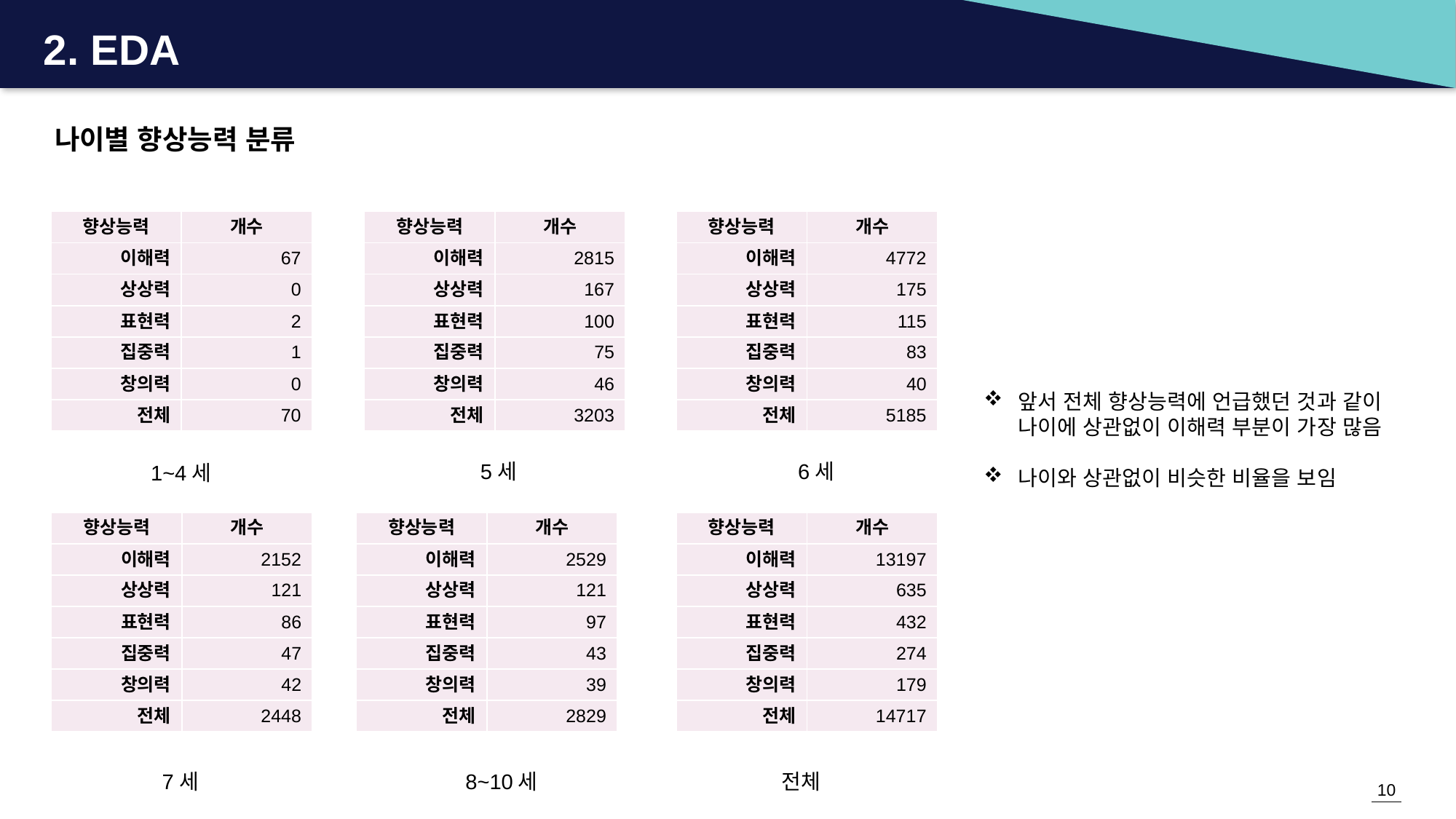

# 2. EDA
나이별 향상능력 분류
| 향상능력 | 개수 |
| --- | --- |
| 이해력 | 67 |
| 상상력 | 0 |
| 표현력 | 2 |
| 집중력 | 1 |
| 창의력 | 0 |
| 전체 | 70 |
| 향상능력 | 개수 |
| --- | --- |
| 이해력 | 2815 |
| 상상력 | 167 |
| 표현력 | 100 |
| 집중력 | 75 |
| 창의력 | 46 |
| 전체 | 3203 |
| 향상능력 | 개수 |
| --- | --- |
| 이해력 | 4772 |
| 상상력 | 175 |
| 표현력 | 115 |
| 집중력 | 83 |
| 창의력 | 40 |
| 전체 | 5185 |
앞서 전체 향상능력에 언급했던 것과 같이 나이에 상관없이 이해력 부분이 가장 많음

나이와 상관없이 비슷한 비율을 보임
5세
6세
1~4세
| 향상능력 | 개수 |
| --- | --- |
| 이해력 | 2152 |
| 상상력 | 121 |
| 표현력 | 86 |
| 집중력 | 47 |
| 창의력 | 42 |
| 전체 | 2448 |
| 향상능력 | 개수 |
| --- | --- |
| 이해력 | 2529 |
| 상상력 | 121 |
| 표현력 | 97 |
| 집중력 | 43 |
| 창의력 | 39 |
| 전체 | 2829 |
| 향상능력 | 개수 |
| --- | --- |
| 이해력 | 13197 |
| 상상력 | 635 |
| 표현력 | 432 |
| 집중력 | 274 |
| 창의력 | 179 |
| 전체 | 14717 |
8~10세
전체
7세